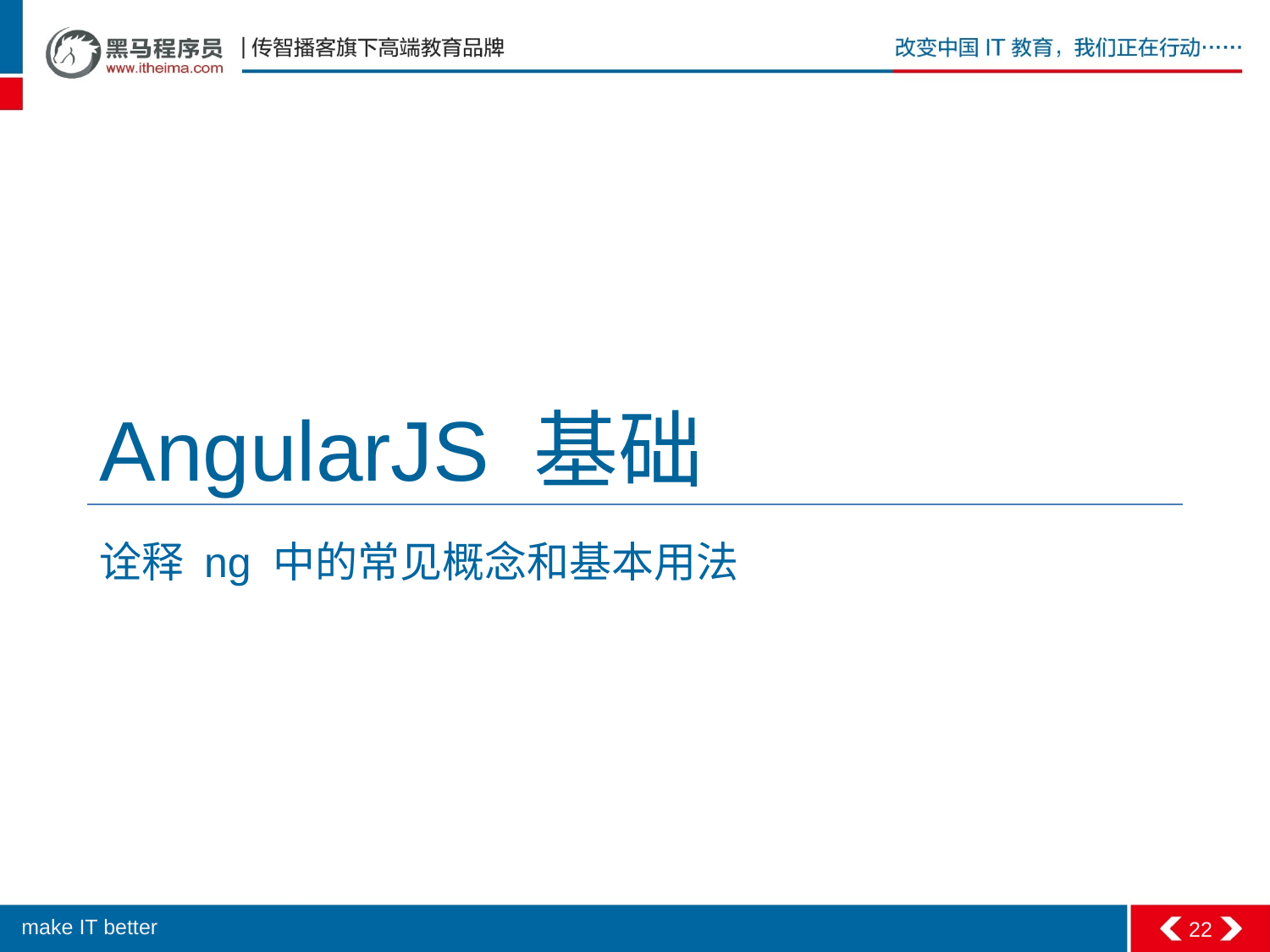

# AngularJS 基础
诠释 ng 中的常见概念和基本用法
22

make IT better